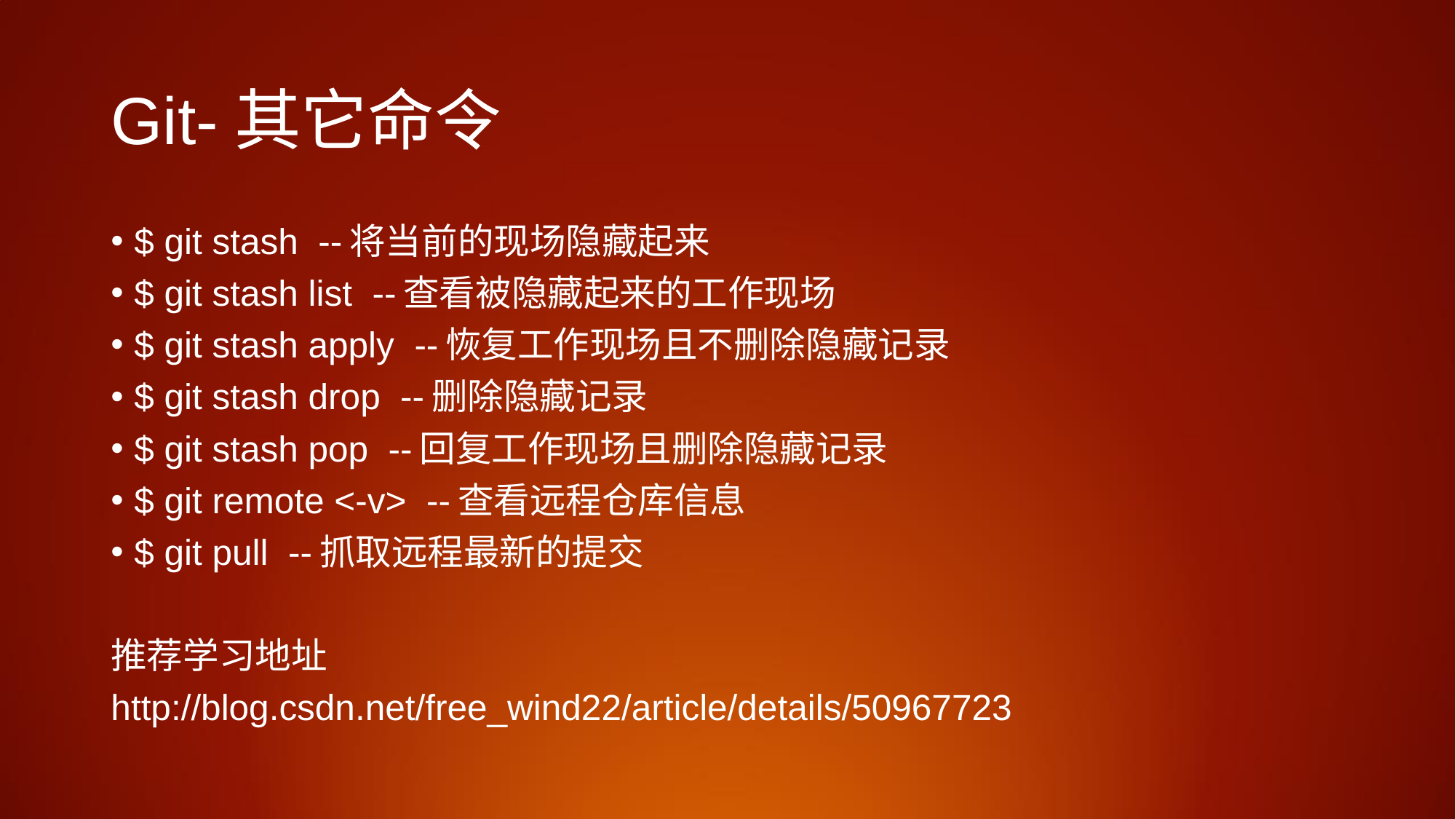

# Git-其它命令
$ git stash  --将当前的现场隐藏起来
$ git stash list  --查看被隐藏起来的工作现场
$ git stash apply  --恢复工作现场且不删除隐藏记录
$ git stash drop  --删除隐藏记录
$ git stash pop  --回复工作现场且删除隐藏记录
$ git remote <-v>  --查看远程仓库信息
$ git pull  --抓取远程最新的提交

推荐学习地址
http://blog.csdn.net/free_wind22/article/details/50967723